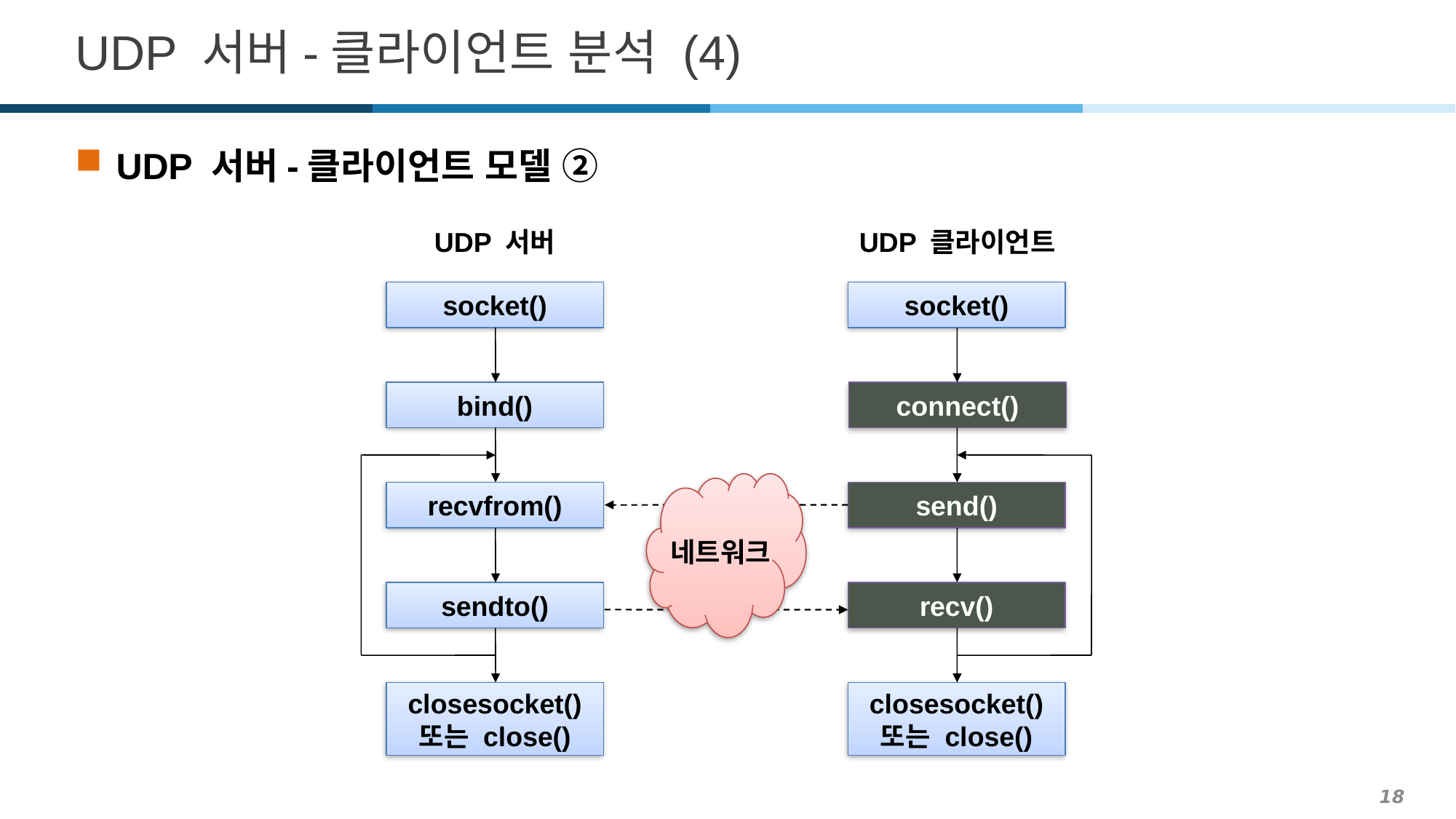

# UDP 서버-클라이언트 분석 (4)
UDP 서버-클라이언트 모델 ②
UDP 서버
UDP 클라이언트
socket()
socket()

bind()
connect()

네트워크
recvfrom()
send()

sendto()
recv()

closesocket()
또는 close()
closesocket()
또는 close()